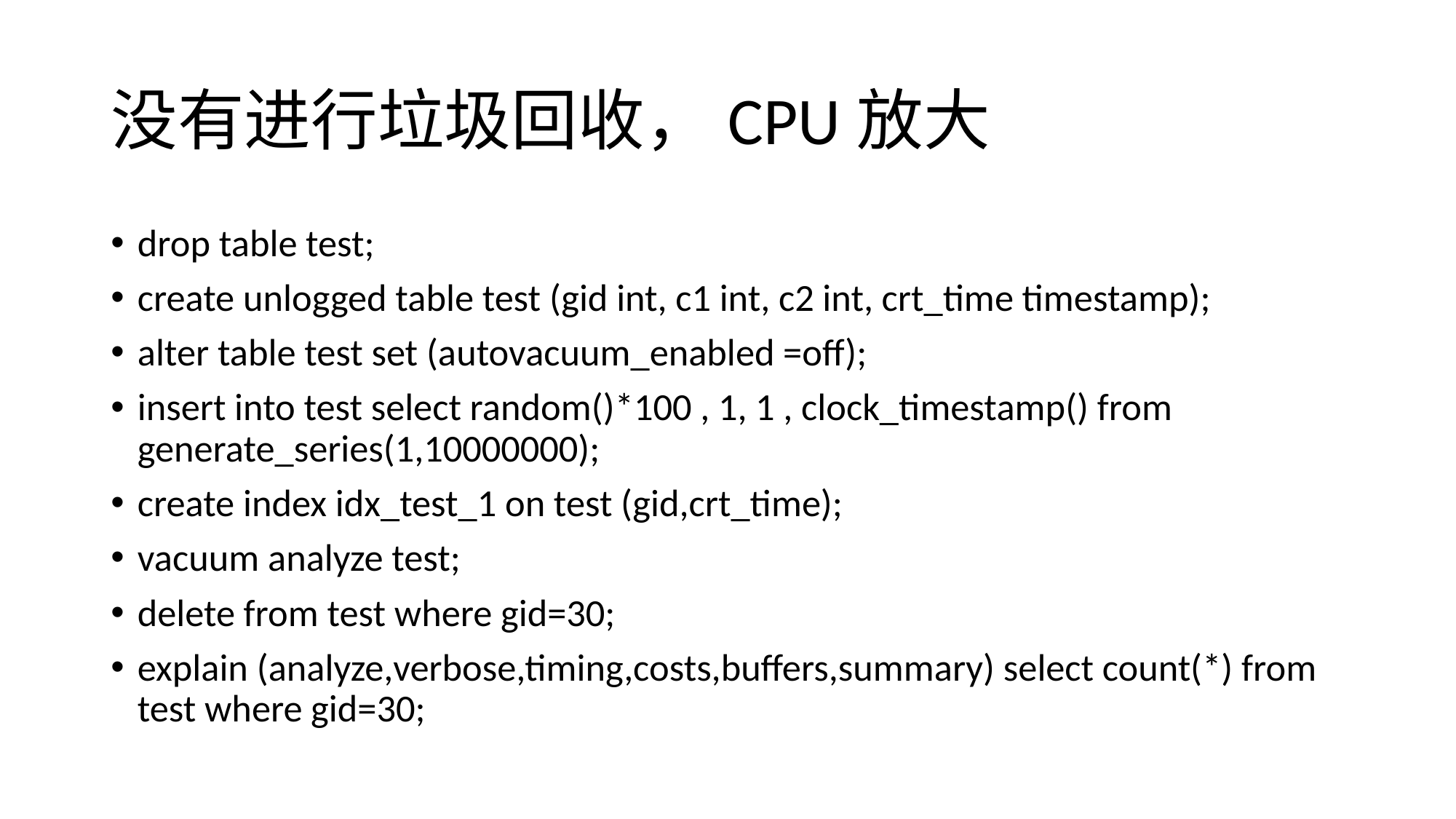

# 没有进行垃圾回收，CPU放大
drop table test;
create unlogged table test (gid int, c1 int, c2 int, crt_time timestamp);
alter table test set (autovacuum_enabled =off);
insert into test select random()*100 , 1, 1 , clock_timestamp() from generate_series(1,10000000);
create index idx_test_1 on test (gid,crt_time);
vacuum analyze test;
delete from test where gid=30;
explain (analyze,verbose,timing,costs,buffers,summary) select count(*) from test where gid=30;